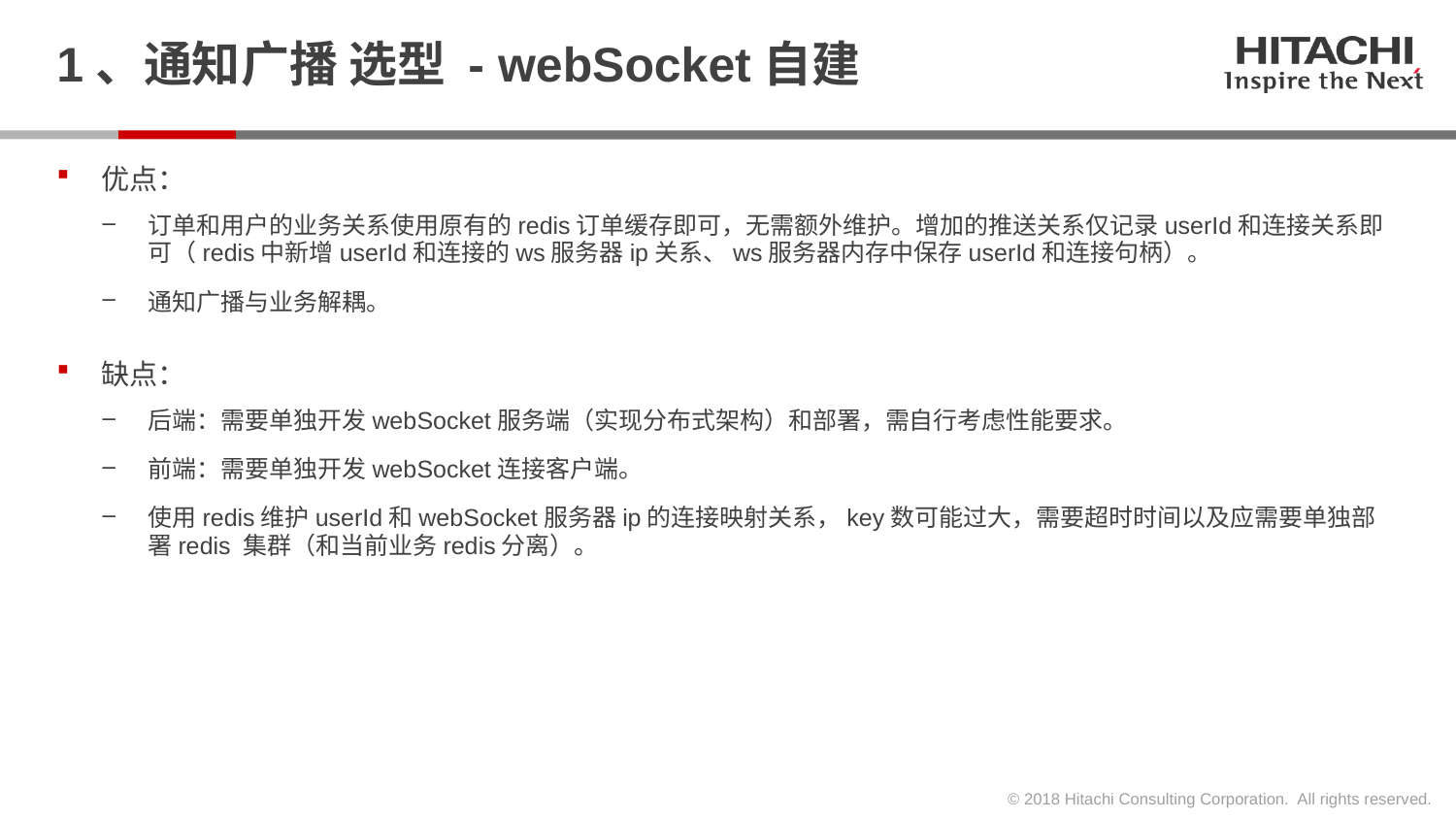

# 1、通知广播 选型 - webSocket自建
优点：
订单和用户的业务关系使用原有的redis订单缓存即可，无需额外维护。增加的推送关系仅记录userId和连接关系即可（redis中新增userId和连接的ws服务器ip关系、ws服务器内存中保存userId和连接句柄）。
通知广播与业务解耦。
缺点：
后端：需要单独开发webSocket服务端（实现分布式架构）和部署，需自行考虑性能要求。
前端：需要单独开发webSocket连接客户端。
使用redis维护userId和webSocket服务器ip的连接映射关系，key数可能过大，需要超时时间以及应需要单独部署redis 集群（和当前业务redis分离）。